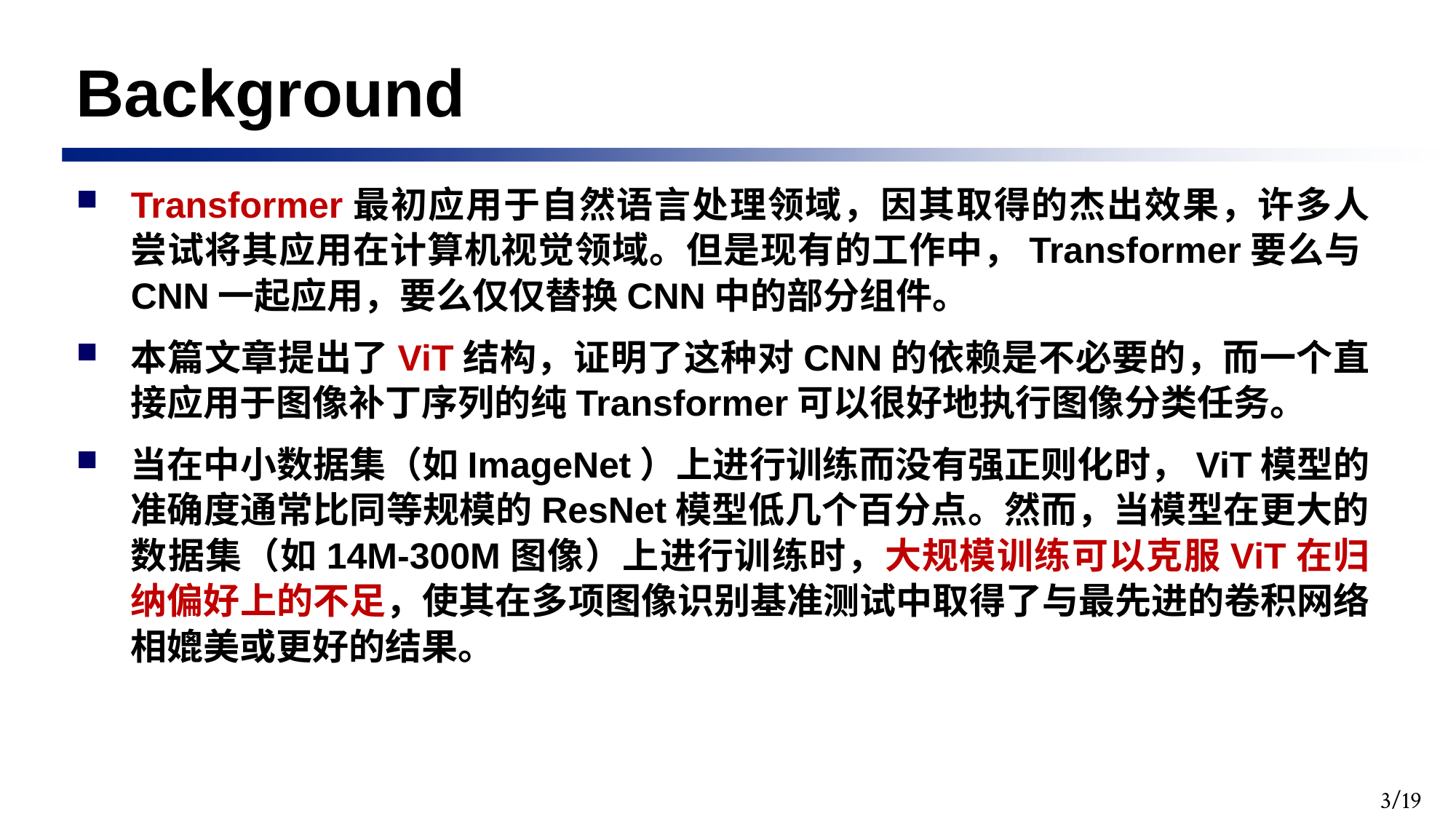

# Background
Transformer最初应用于自然语言处理领域，因其取得的杰出效果，许多人尝试将其应用在计算机视觉领域。但是现有的工作中，Transformer要么与CNN一起应用，要么仅仅替换CNN中的部分组件。
本篇文章提出了ViT结构，证明了这种对CNN的依赖是不必要的，而一个直接应用于图像补丁序列的纯Transformer可以很好地执行图像分类任务。
当在中小数据集（如ImageNet）上进行训练而没有强正则化时，ViT模型的准确度通常比同等规模的ResNet模型低几个百分点。然而，当模型在更大的数据集（如14M-300M图像）上进行训练时，大规模训练可以克服ViT在归纳偏好上的不足，使其在多项图像识别基准测试中取得了与最先进的卷积网络相媲美或更好的结果。